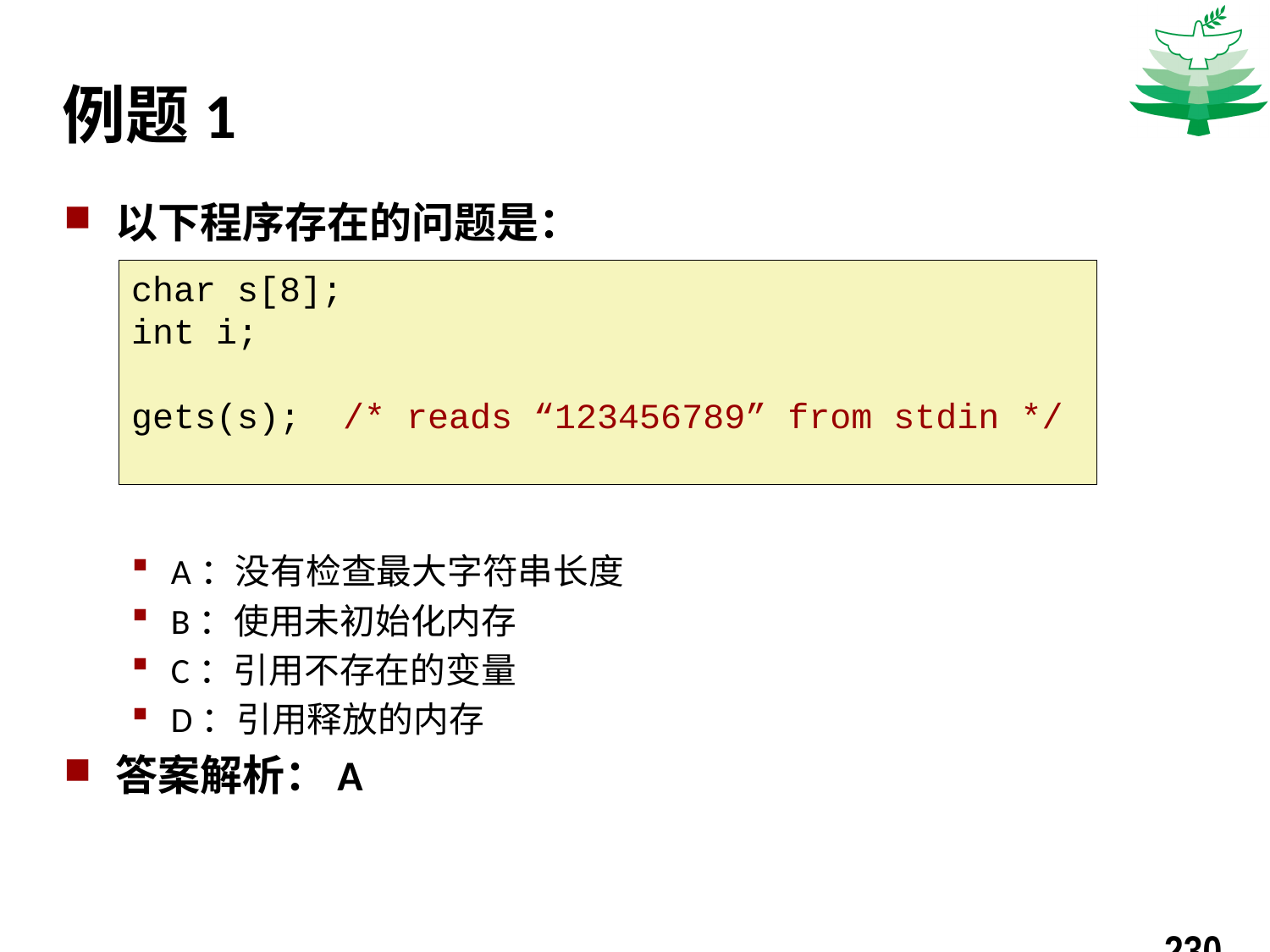

# 例题1
以下程序存在的问题是：

A：没有检查最大字符串长度
B：使用未初始化内存
C：引用不存在的变量
D：引用释放的内存
答案解析：A
char s[8];
int i;

gets(s);  /* reads “123456789” from stdin */